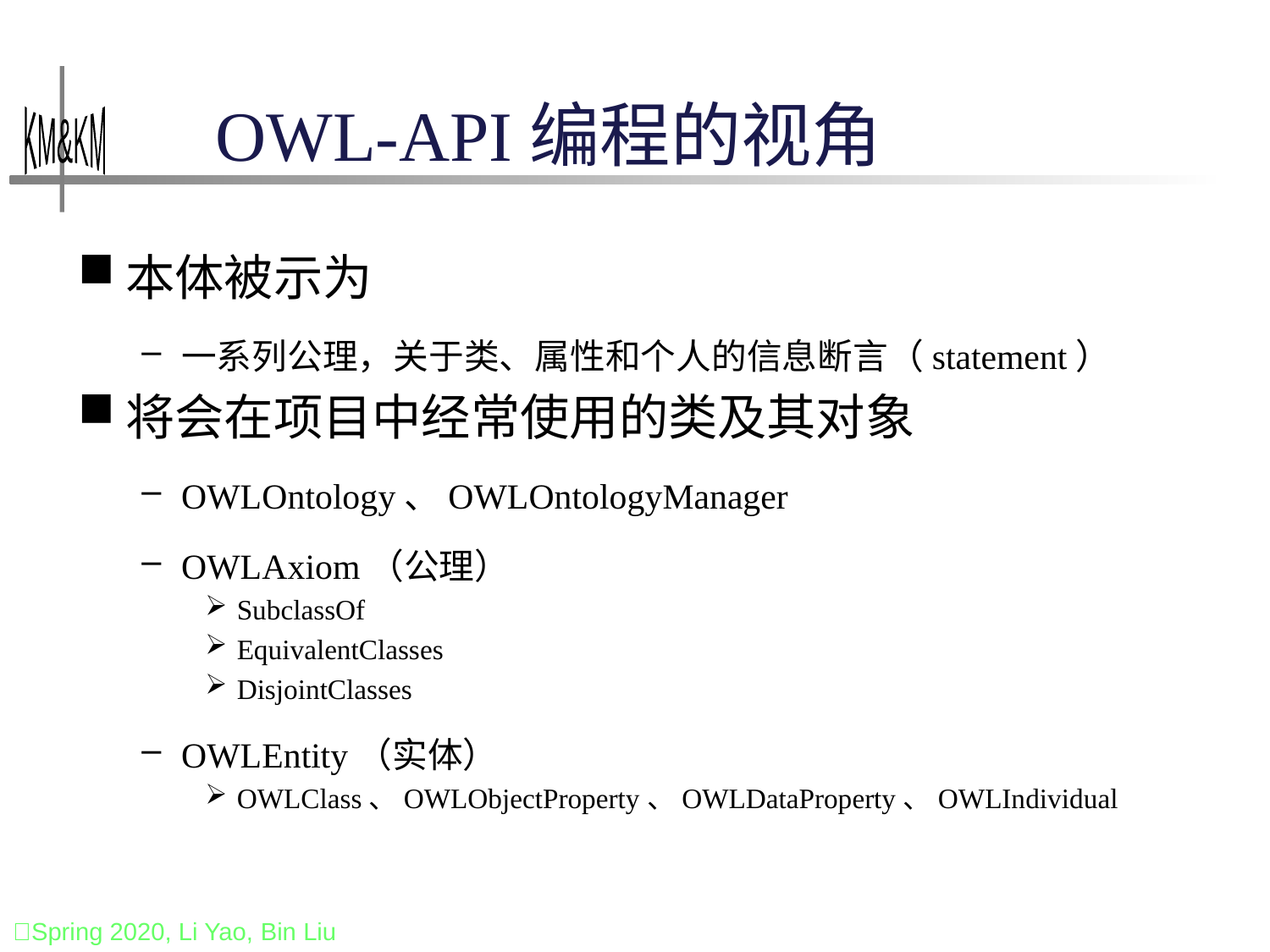

# OWL-API编程的视角
本体被示为
一系列公理，关于类、属性和个人的信息断言（statement）
将会在项目中经常使用的类及其对象
OWLOntology、OWLOntologyManager
OWLAxiom（公理）
SubclassOf
EquivalentClasses
DisjointClasses
OWLEntity（实体）
OWLClass、OWLObjectProperty、OWLDataProperty、OWLIndividual